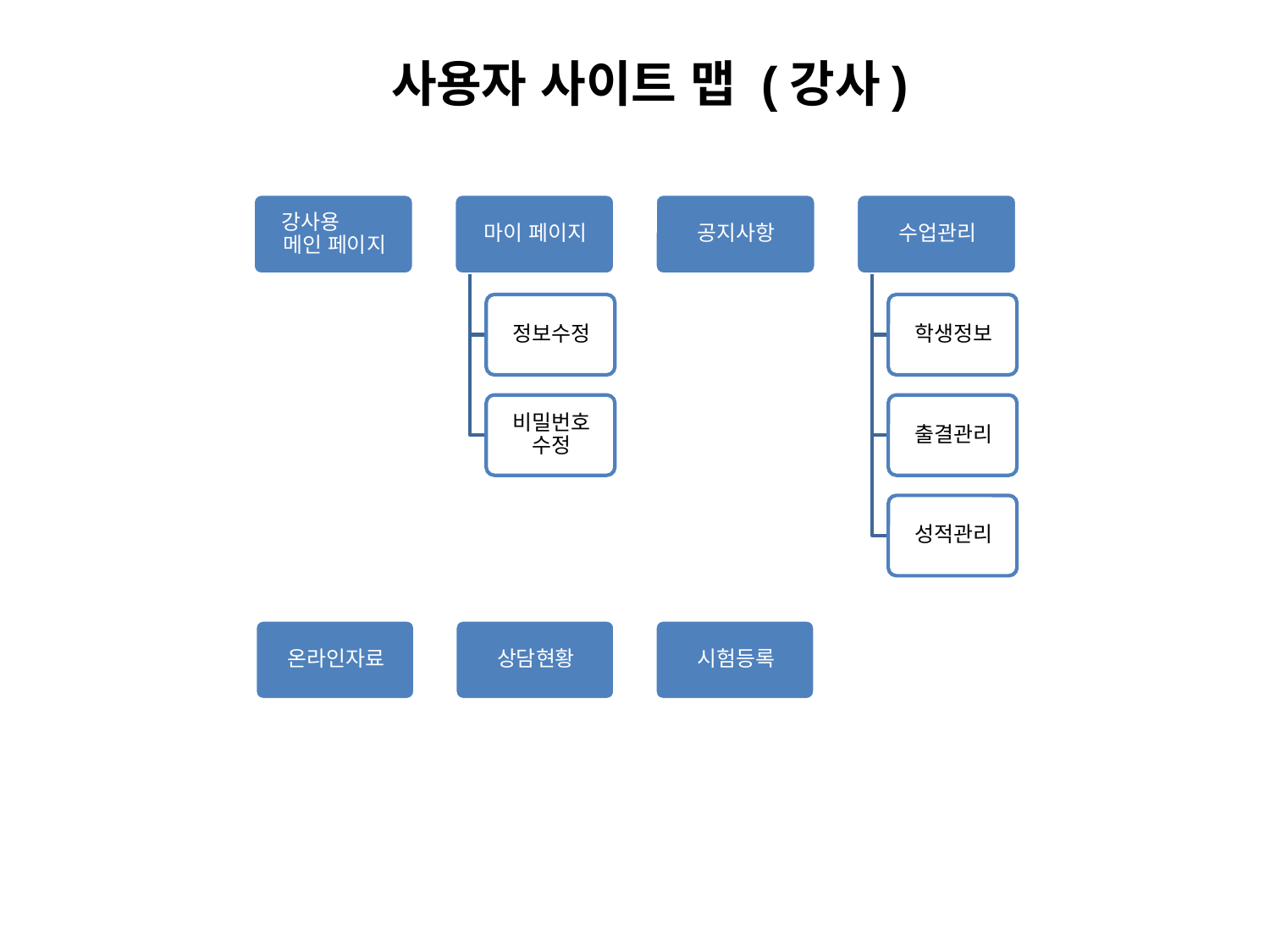

사용자 사이트 맵 (강사)
강사용         메인 페이지
마이 페이지
정보수정
비밀번호 수정
공지사항
수업관리
학생정보
출결관리
성적관리
온라인자료
상담현황
시험등록